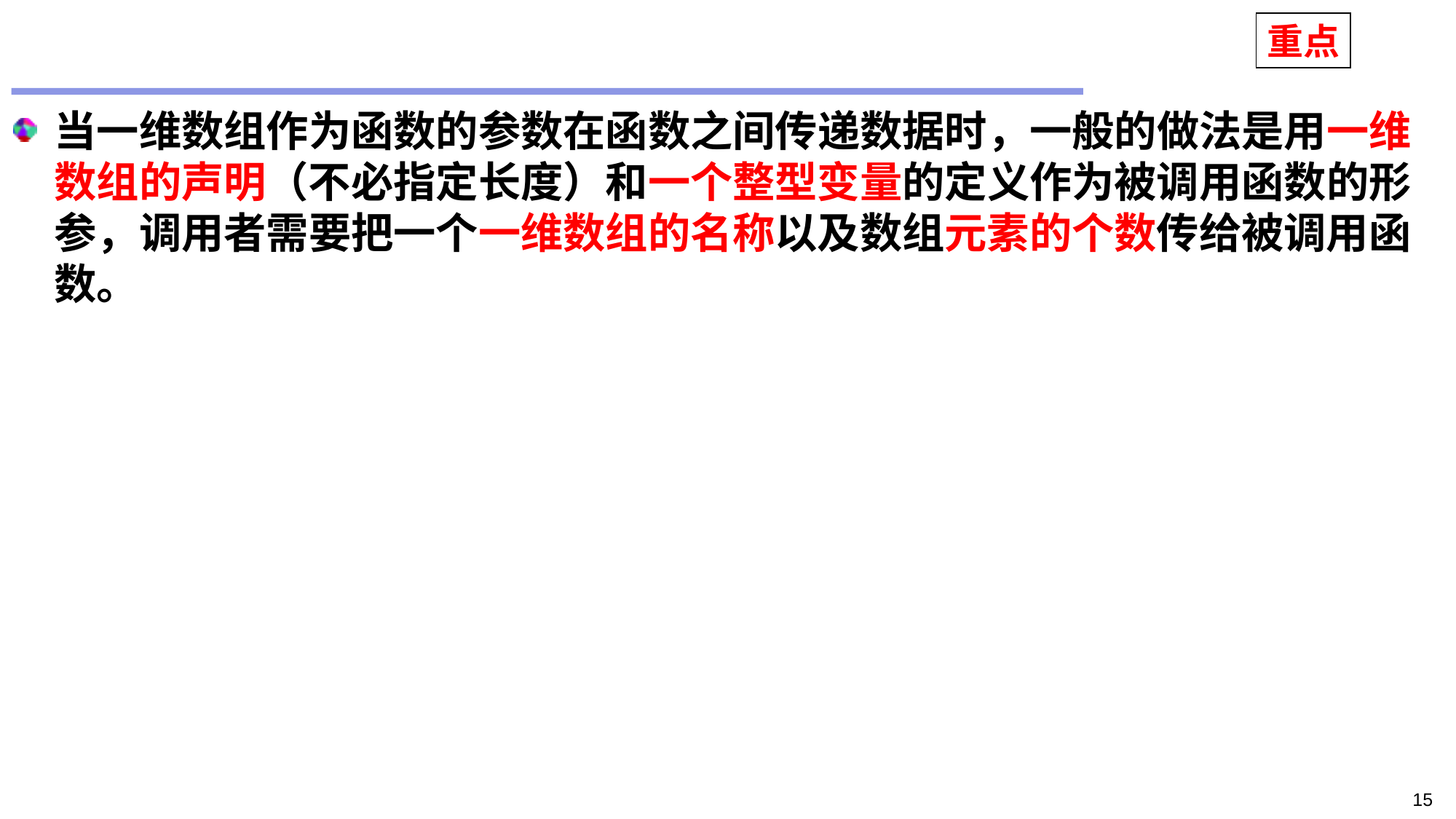

#
重点
当一维数组作为函数的参数在函数之间传递数据时，一般的做法是用一维数组的声明（不必指定长度）和一个整型变量的定义作为被调用函数的形参，调用者需要把一个一维数组的名称以及数组元素的个数传给被调用函数。

15